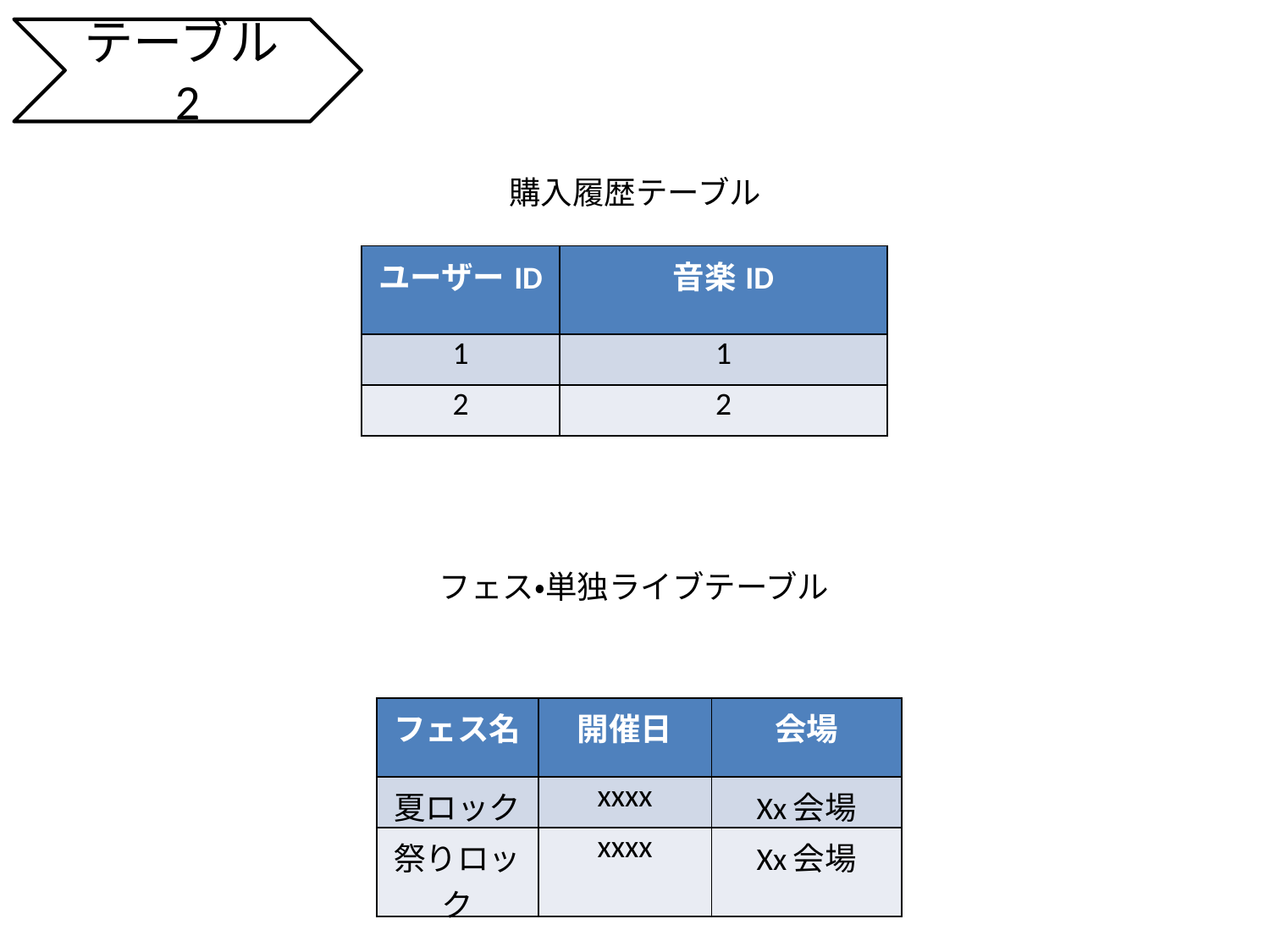

テーブル2
購入履歴テーブル
| ユーザーID | 音楽ID |
| --- | --- |
| 1 | 1 |
| 2 | 2 |
フェス・単独ライブテーブル
| フェス名 | 開催日 | 会場 |
| --- | --- | --- |
| 夏ロック | xxxx | Xx会場 |
| 祭りロック | xxxx | Xx会場 |